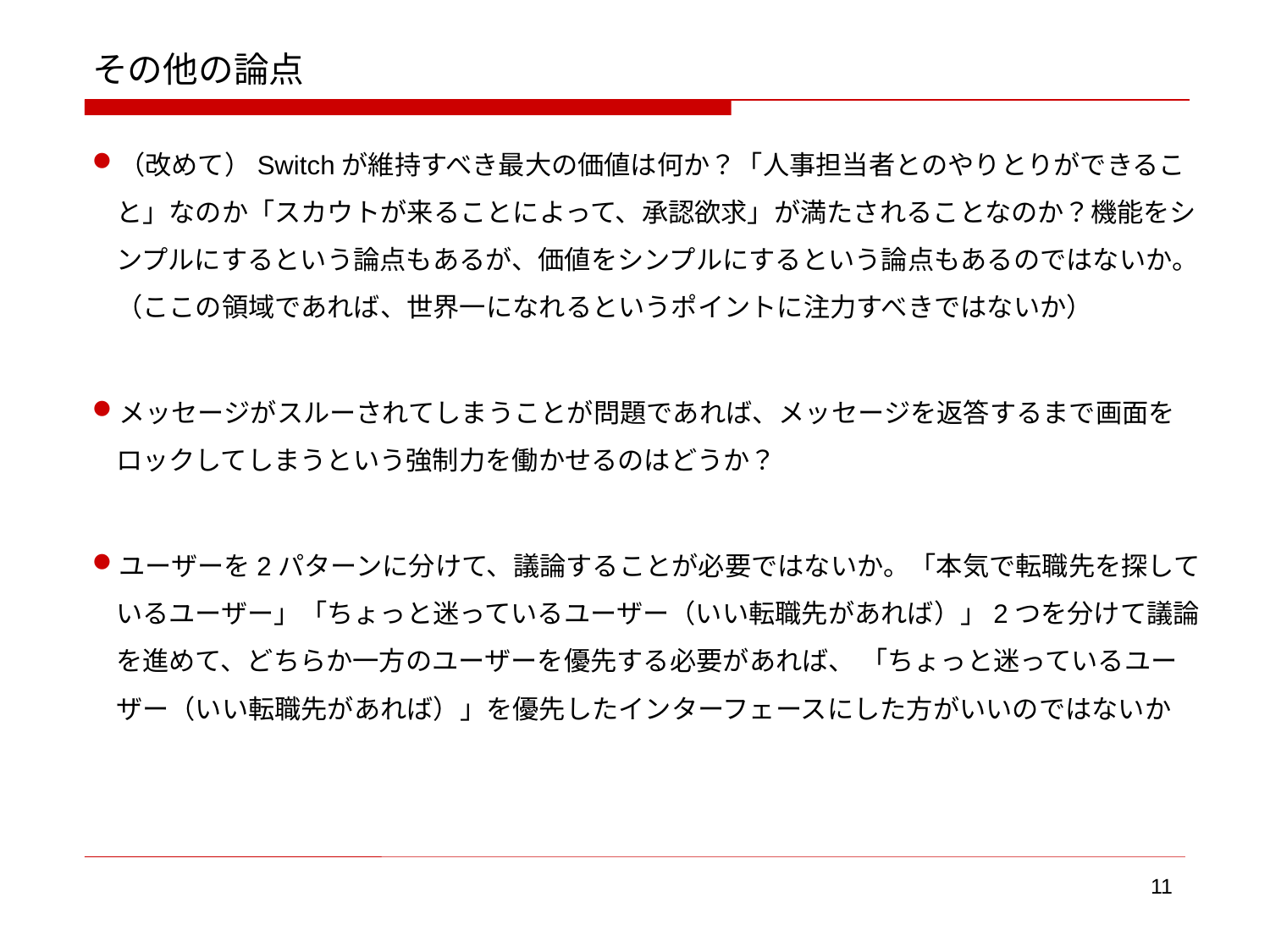

その他の論点
（改めて）Switchが維持すべき最大の価値は何か？「人事担当者とのやりとりができること」なのか「スカウトが来ることによって、承認欲求」が満たされることなのか？機能をシンプルにするという論点もあるが、価値をシンプルにするという論点もあるのではないか。（ここの領域であれば、世界一になれるというポイントに注力すべきではないか）

メッセージがスルーされてしまうことが問題であれば、メッセージを返答するまで画面をロックしてしまうという強制力を働かせるのはどうか？

ユーザーを2パターンに分けて、議論することが必要ではないか。「本気で転職先を探しているユーザー」「ちょっと迷っているユーザー（いい転職先があれば）」2つを分けて議論を進めて、どちらか一方のユーザーを優先する必要があれば、 「ちょっと迷っているユーザー（いい転職先があれば）」を優先したインターフェースにした方がいいのではないか
11